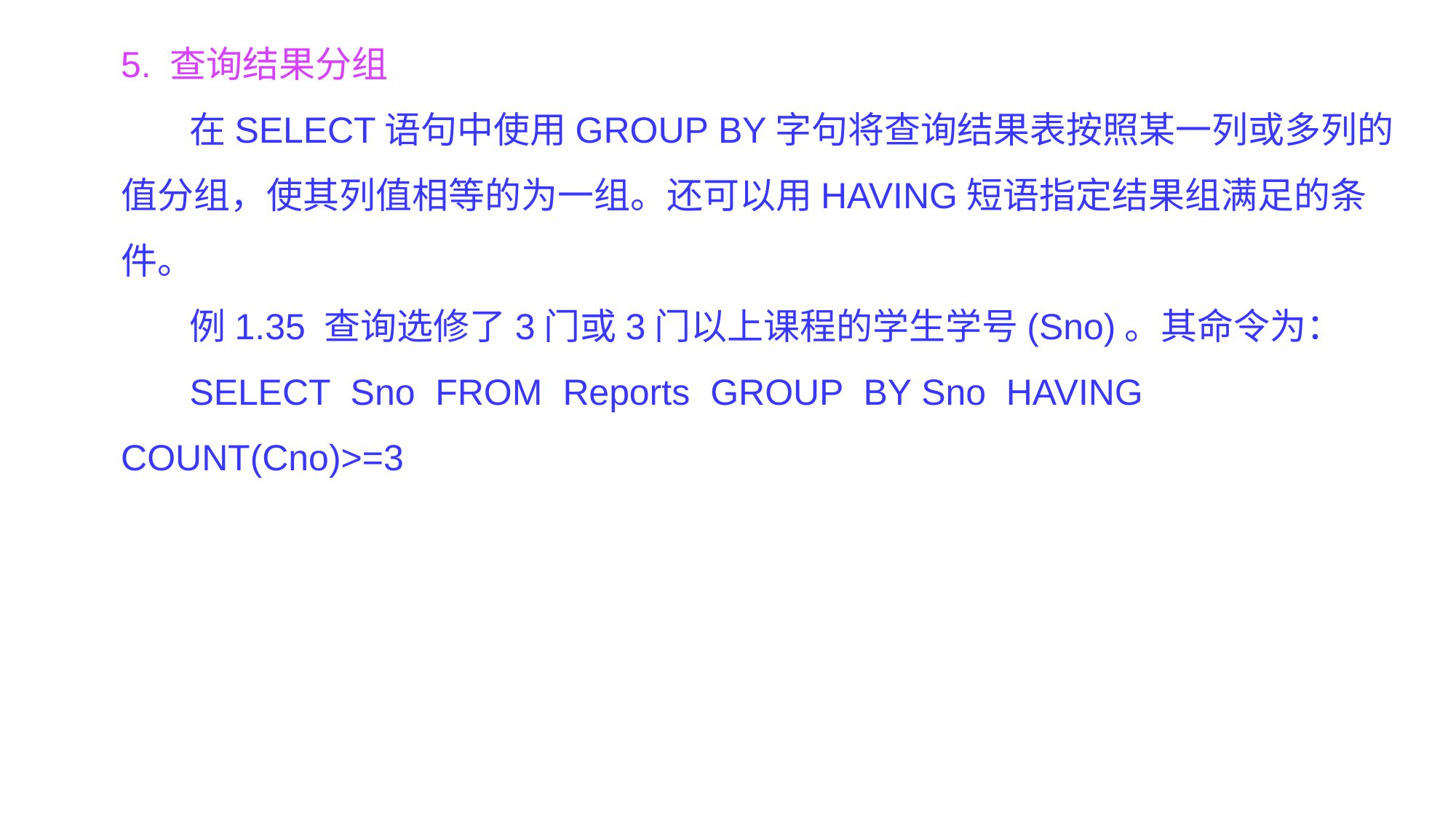

5. 查询结果分组
在SELECT语句中使用GROUP BY字句将查询结果表按照某一列或多列的值分组，使其列值相等的为一组。还可以用HAVING短语指定结果组满足的条件。
例1.35 查询选修了3门或3门以上课程的学生学号(Sno)。其命令为：
SELECT  Sno  FROM  Reports  GROUP  BY Sno  HAVING  COUNT(Cno)>=3